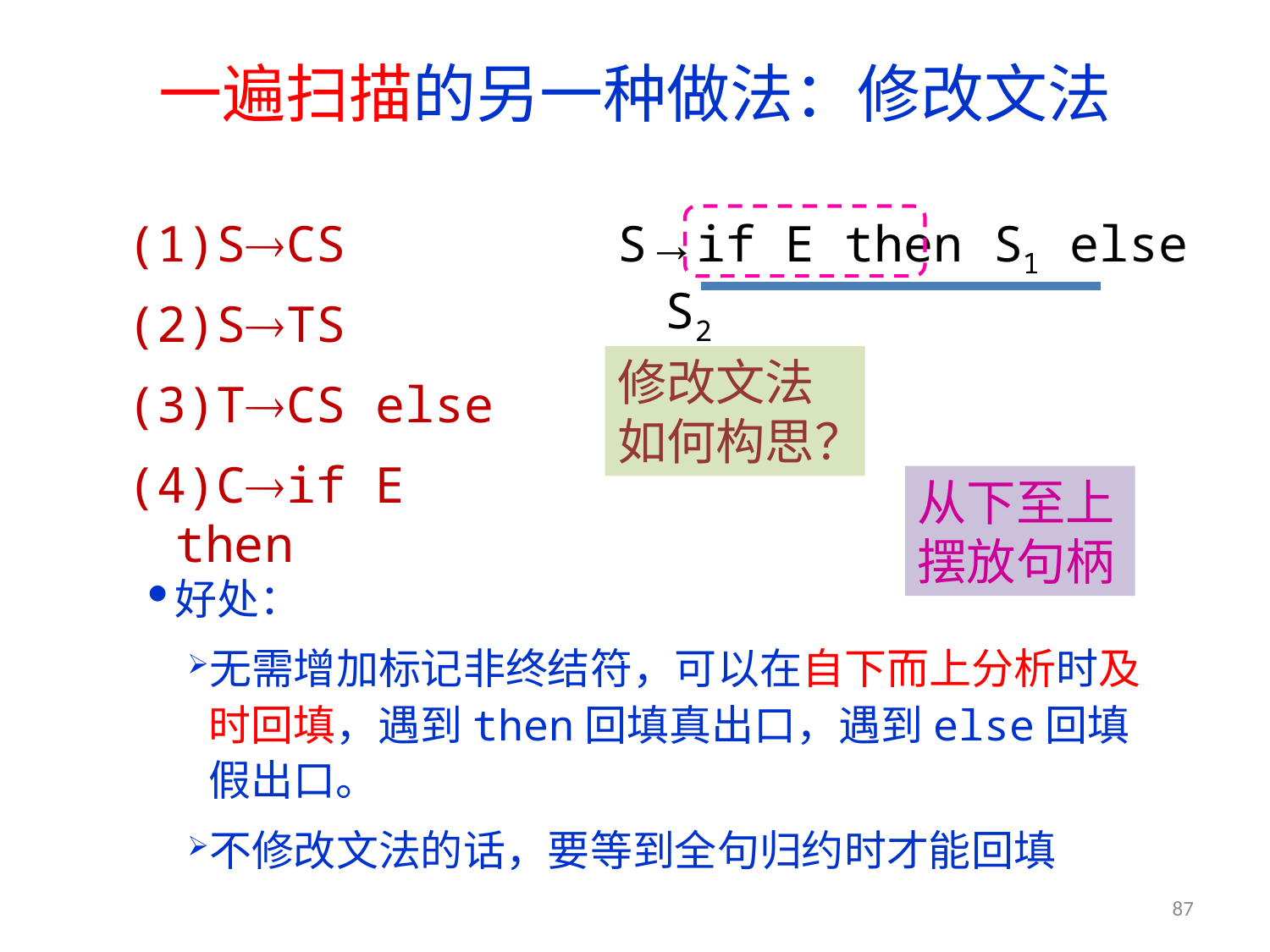

# 一遍扫描的另一种做法：修改文法
(1)S→CS
(2)S→TS
(3)T→CS else
(4)C→if E then

S→if E then S1 else S2

修改文法
如何构思？
从下至上摆放句柄
好处：
无需增加标记非终结符，可以在自下而上分析时及时回填，遇到then回填真出口，遇到else回填假出口。
不修改文法的话，要等到全句归约时才能回填
87